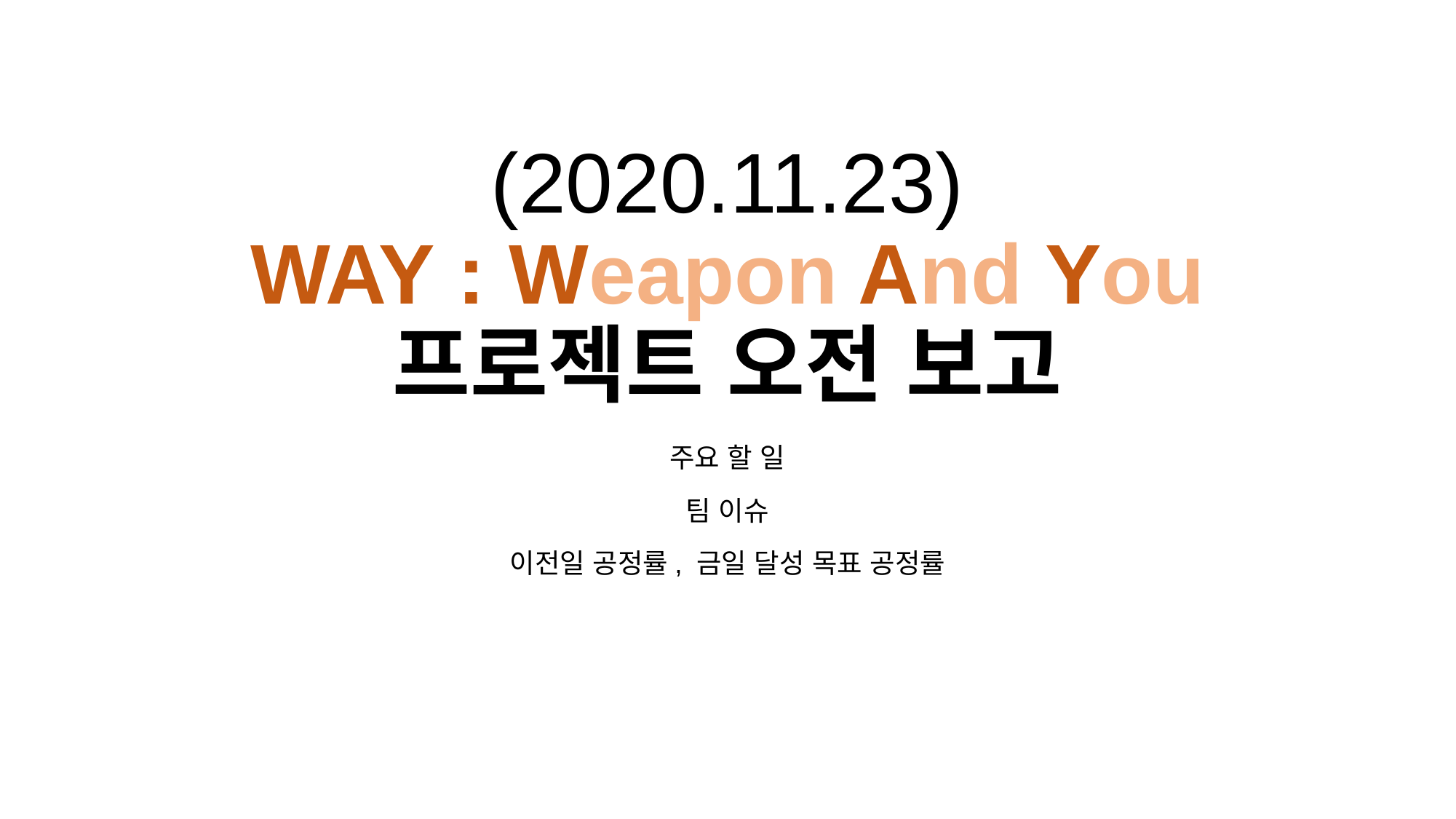

# (2020.11.23) WAY : Weapon And You 프로젝트 오전 보고
주요 할 일
팀 이슈
이전일 공정률, 금일 달성 목표 공정률